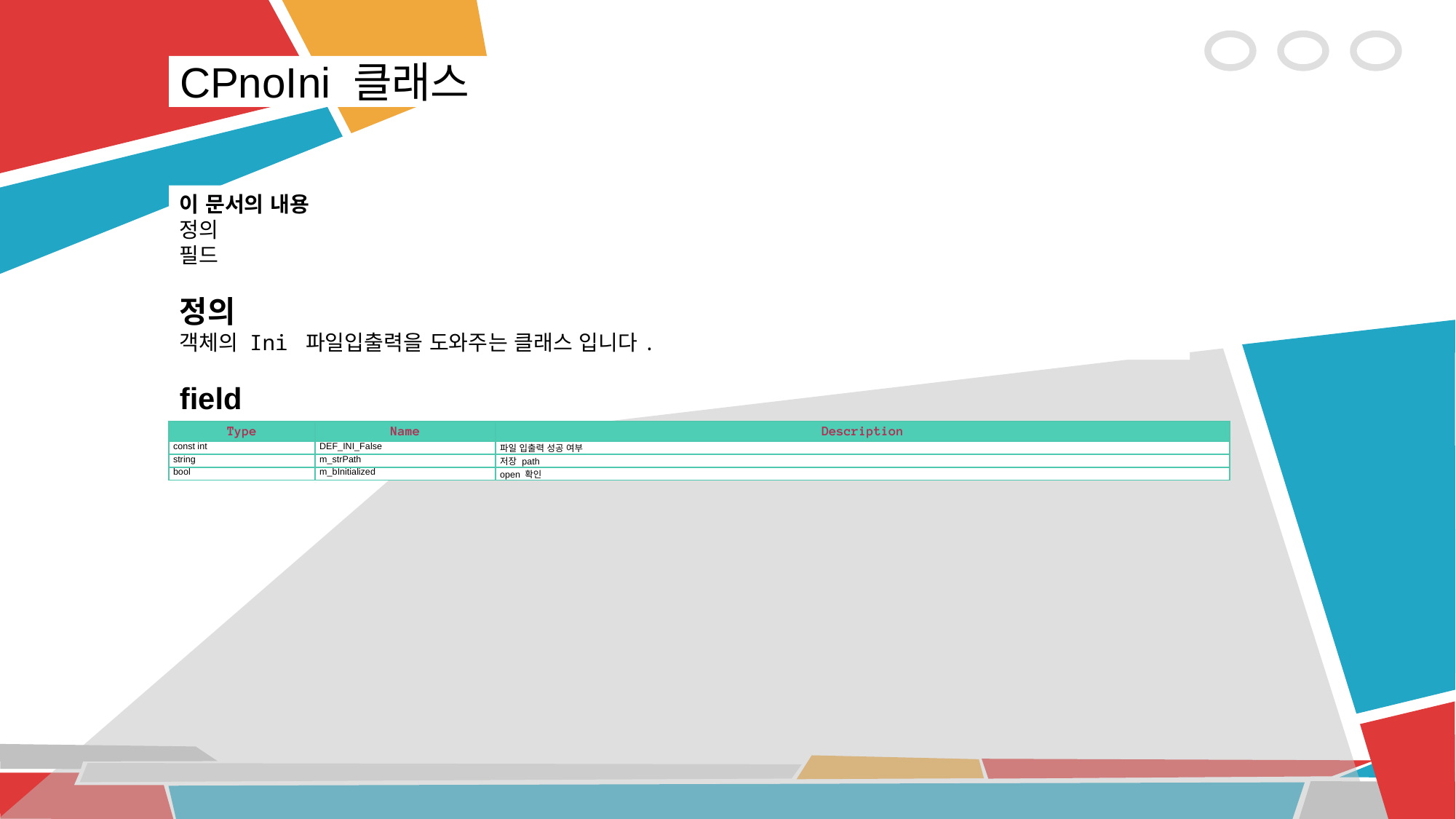

CPnoIni 클래스
이 문서의 내용
정의
필드

정의
객체의 Ini 파일입출력을 도와주는 클래스 입니다.
field
| Type | Name | Description |
| --- | --- | --- |
| const int | DEF\_INI\_False | 파일 입출력 성공 여부 |
| string | m\_strPath | 저장 path |
| bool | m\_bInitialized | open 확인 |